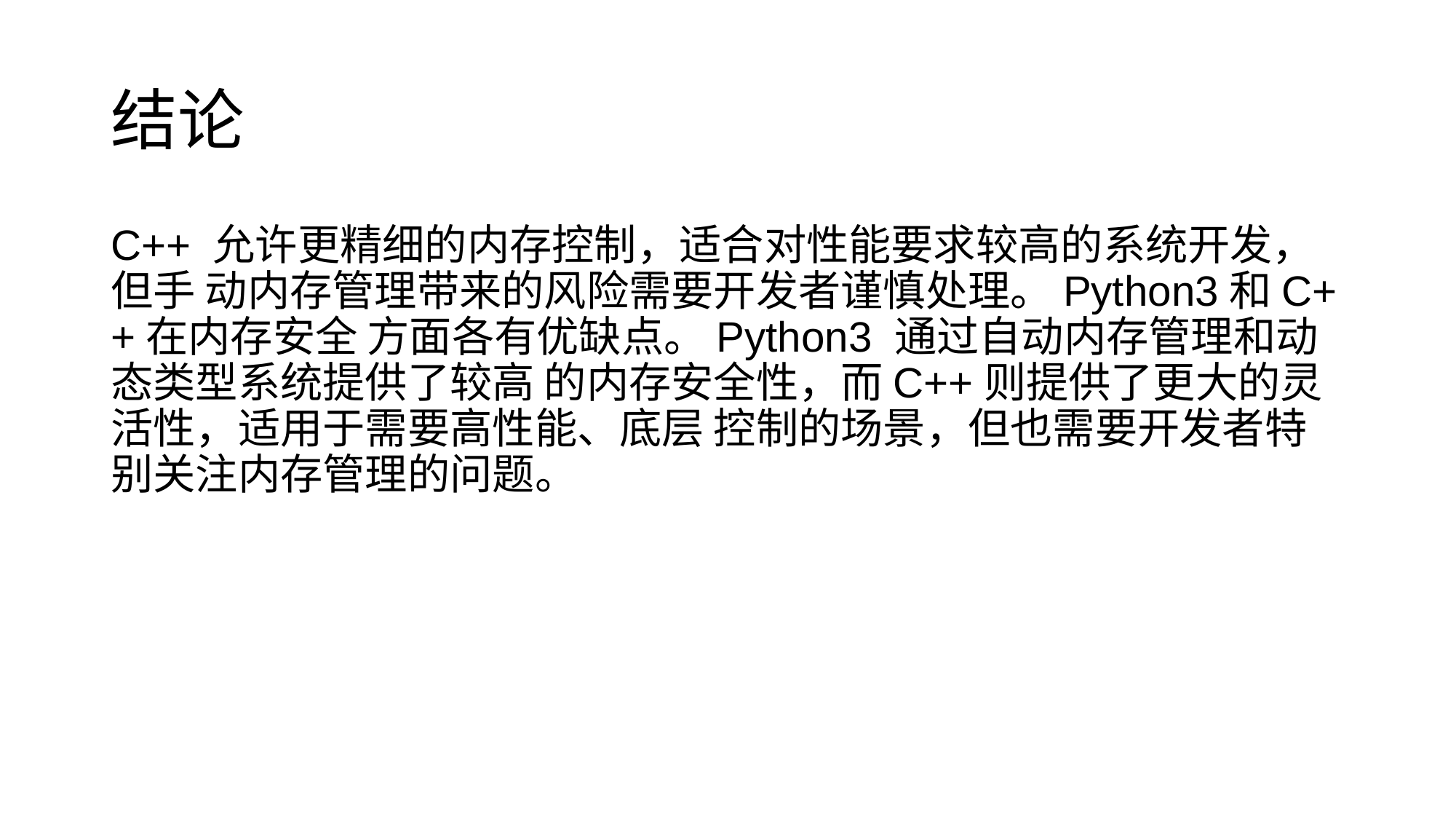

# 结论
C++ 允许更精细的内存控制，适合对性能要求较高的系统开发，但手 动内存管理带来的风险需要开发者谨慎处理。Python3和C++在内存安全 方面各有优缺点。Python3 通过自动内存管理和动态类型系统提供了较高 的内存安全性，而C++则提供了更大的灵活性，适用于需要高性能、底层 控制的场景，但也需要开发者特别关注内存管理的问题。